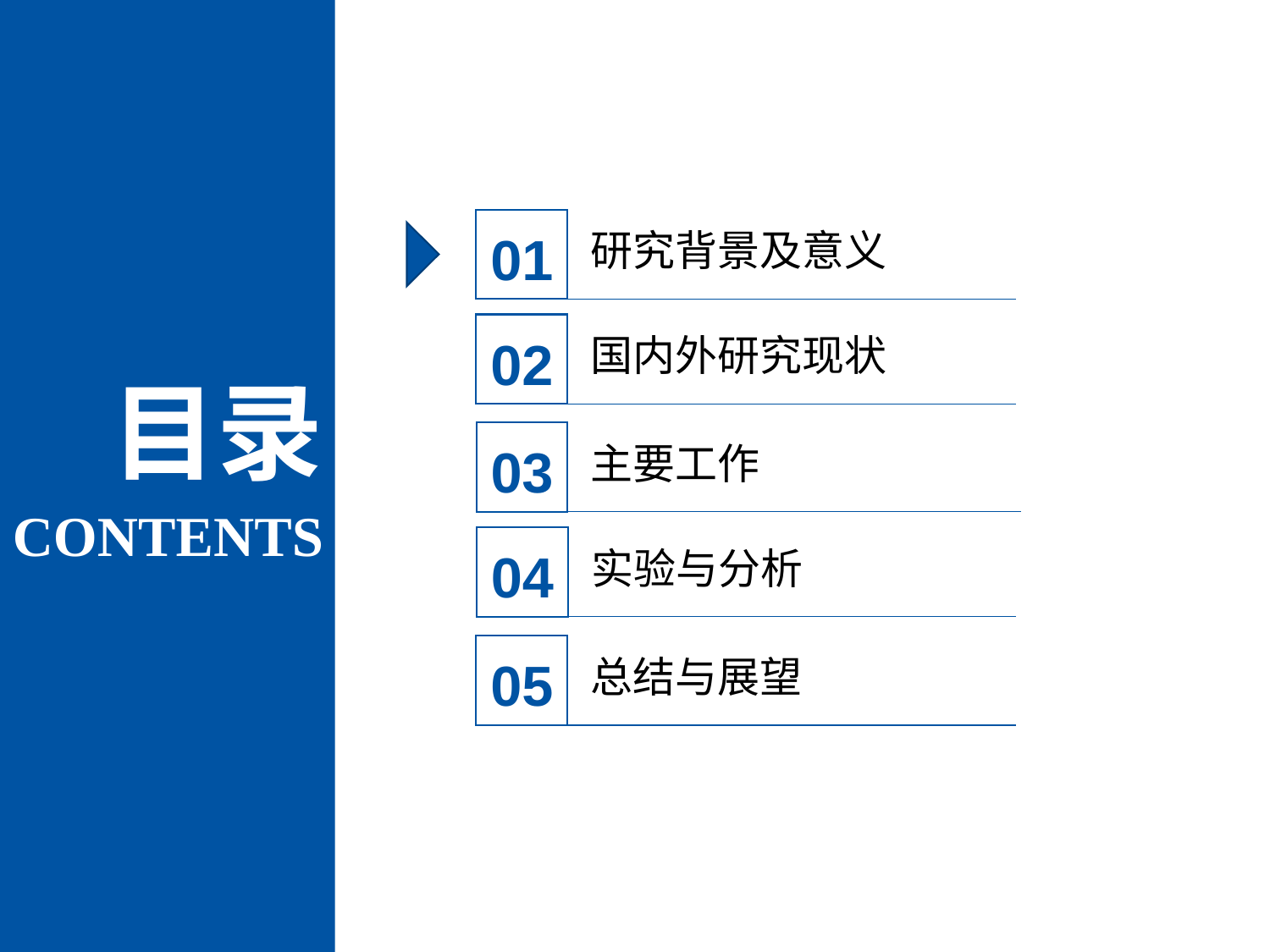

01
研究背景及意义

02
国内外研究现状
目录

03
主要工作
CONTENTS

04
实验与分析

05
总结与展望